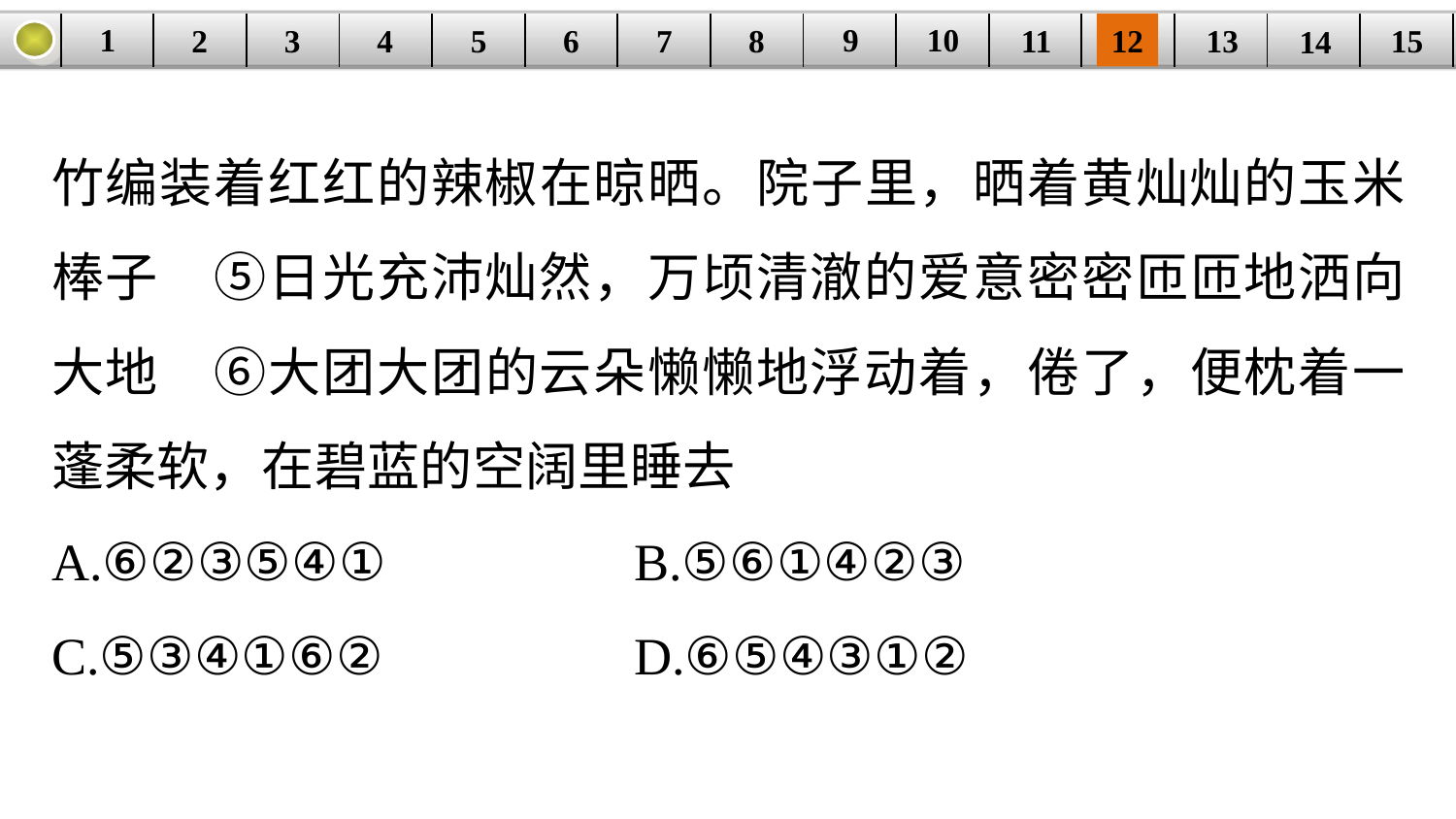

9
10
1
3
4
5
6
8
11
2
12
15
|  |  |  |  |  |  |  |  |  |  |  |  |  |  |  |
| --- | --- | --- | --- | --- | --- | --- | --- | --- | --- | --- | --- | --- | --- | --- |
7
13
14

竹编装着红红的辣椒在晾晒。院子里，晒着黄灿灿的玉米棒子　⑤日光充沛灿然，万顷清澈的爱意密密匝匝地洒向大地　⑥大团大团的云朵懒懒地浮动着，倦了，便枕着一蓬柔软，在碧蓝的空阔里睡去
A.⑥②③⑤④①  		B.⑤⑥①④②③
C.⑤③④①⑥②  		D.⑥⑤④③①②